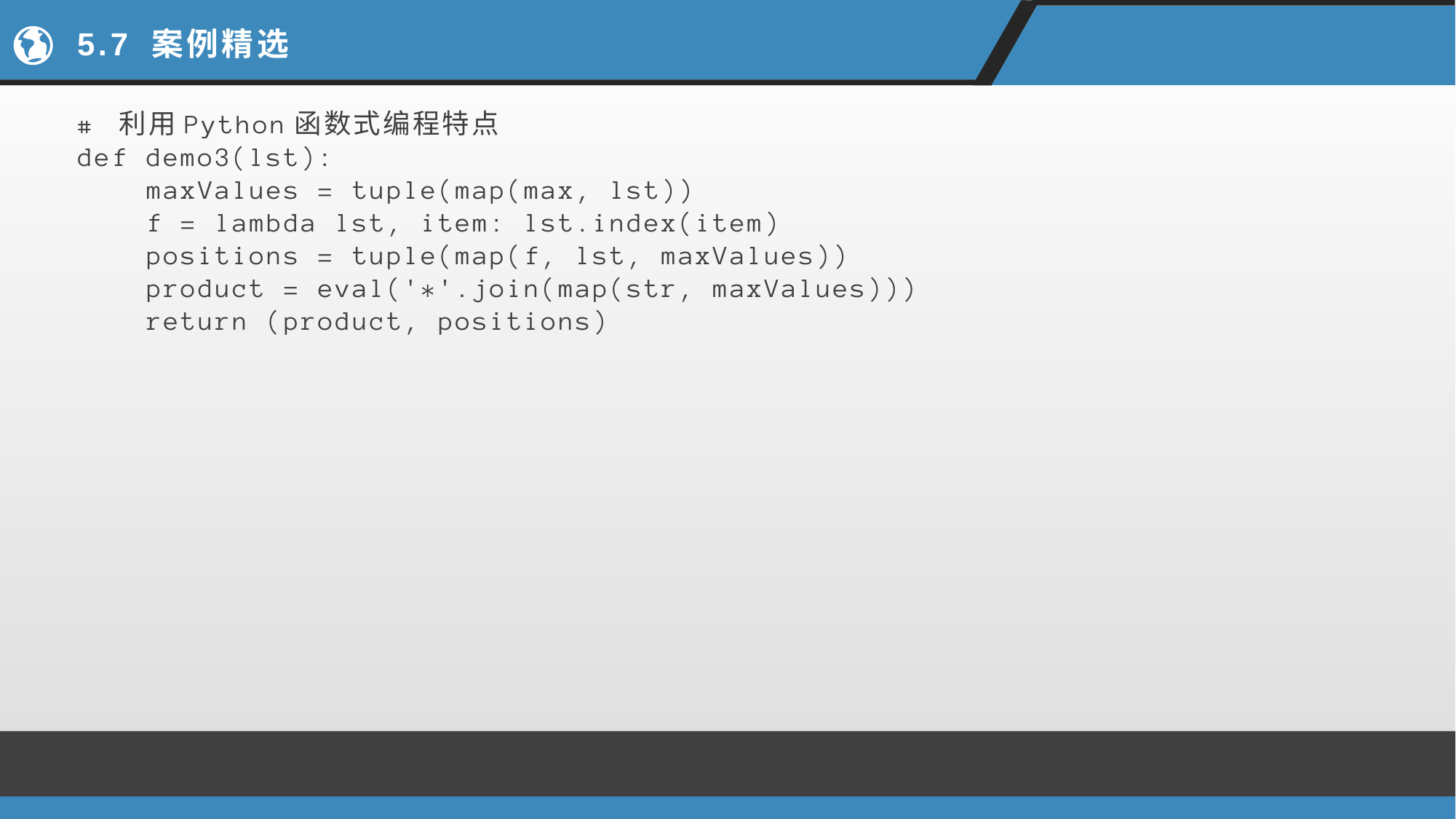

# 5.7 案例精选

# 利用Python函数式编程特点
def demo3(lst):
    maxValues = tuple(map(max, lst))
    f = lambda lst, item: lst.index(item)
    positions = tuple(map(f, lst, maxValues))
    product = eval('*'.join(map(str, maxValues)))
    return (product, positions)